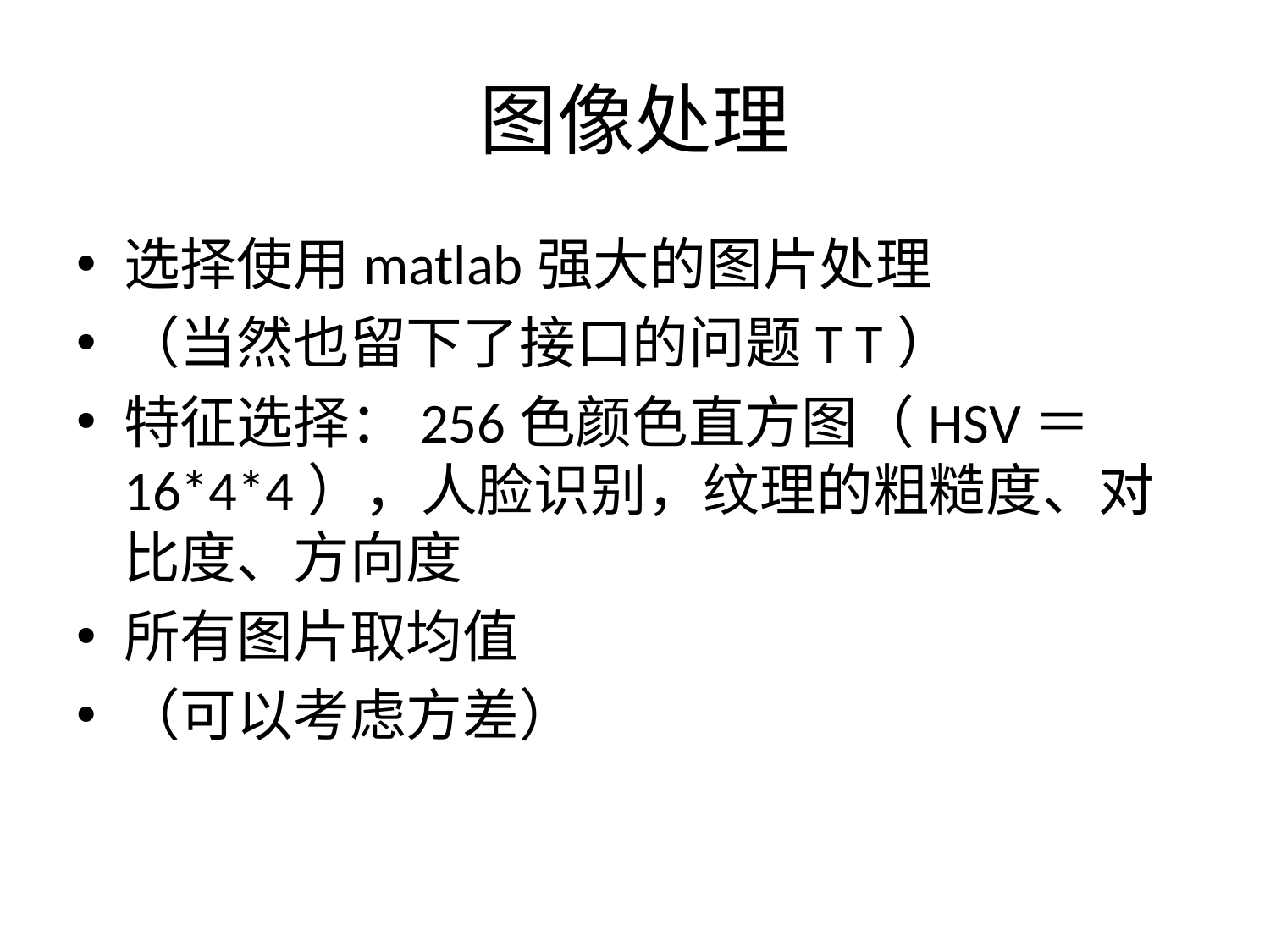

# 图像处理
选择使用matlab强大的图片处理
（当然也留下了接口的问题T T）
特征选择：256色颜色直方图（HSV＝16*4*4），人脸识别，纹理的粗糙度、对比度、方向度
所有图片取均值
（可以考虑方差）